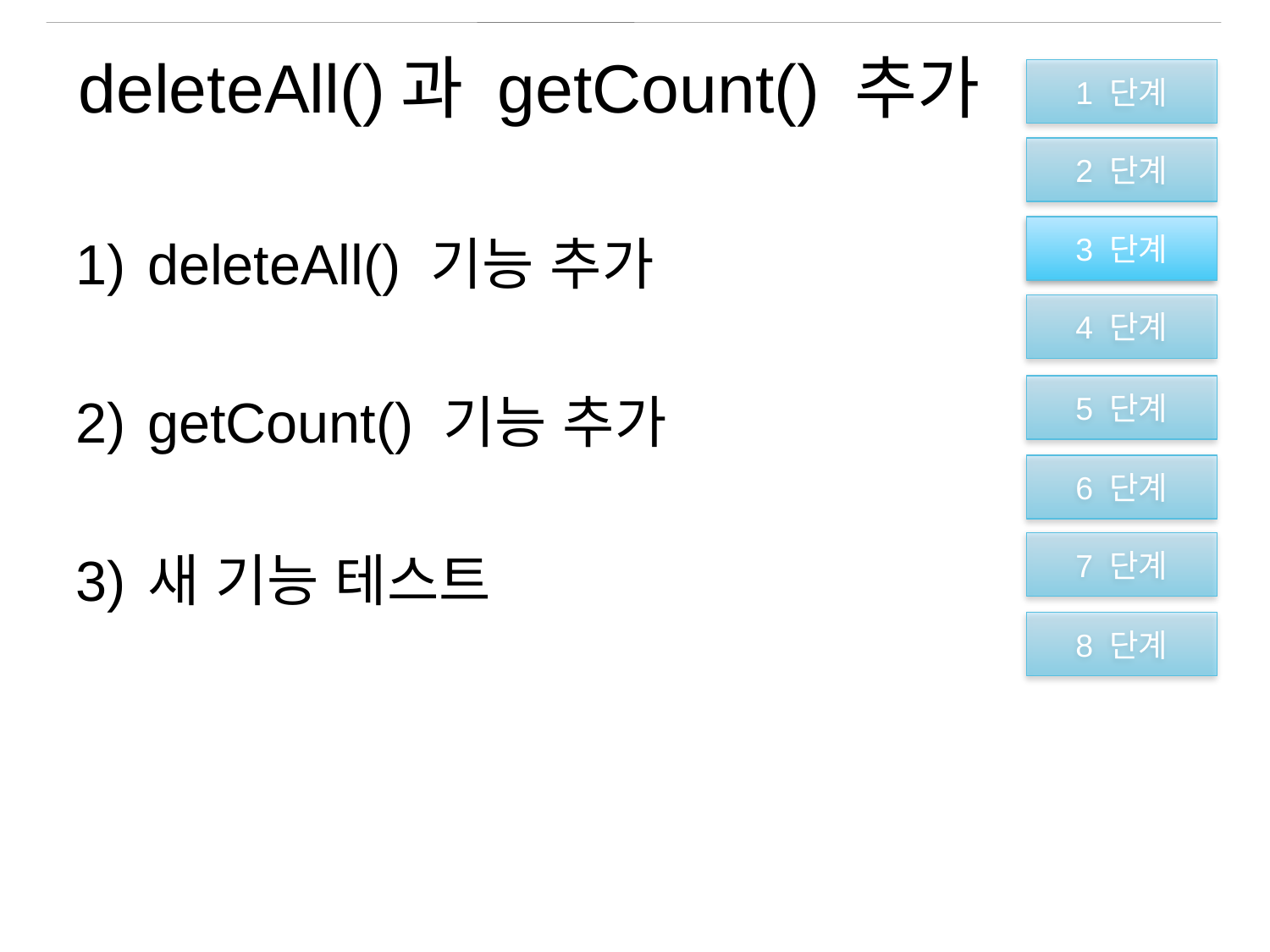

# deleteAll()과 getCount() 추가
1 단계
2 단계
3 단계
4 단계
5 단계
6 단계
7 단계
8 단계
deleteAll() 기능 추가

getCount() 기능 추가

새 기능 테스트